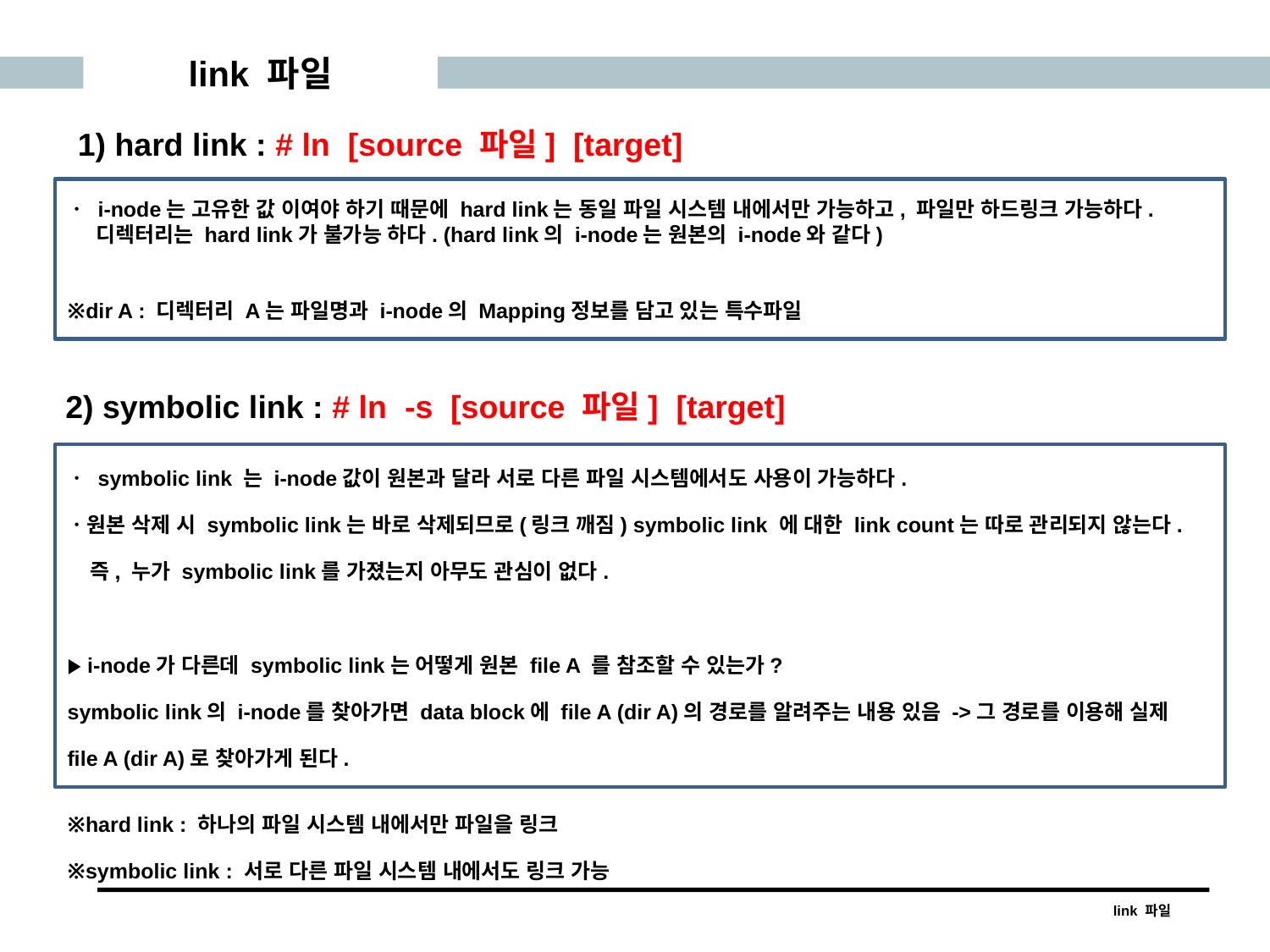

link 파일

1) hard link : # ln  [source 파일]  [target]
ㆍ i-node는 고유한 값 이여야 하기 때문에 hard link는 동일 파일 시스템 내에서만 가능하고, 파일만 하드링크 가능하다.
    디렉터리는 hard link가 불가능 하다. (hard link의 i-node는 원본의 i-node와 같다)

※ dir A : 디렉터리 A는 파일명과 i-node의 Mapping정보를 담고 있는 특수파일
2) symbolic link : # ln  -s  [source 파일]  [target]
ㆍ symbolic link 는 i-node값이 원본과 달라 서로 다른 파일 시스템에서도 사용이 가능하다.
ㆍ원본 삭제 시 symbolic link는 바로 삭제되므로(링크 깨짐) symbolic link 에 대한 link count는 따로 관리되지 않는다.
   즉, 누가 symbolic link를 가졌는지 아무도 관심이 없다.

▶ i-node가 다른데 symbolic link는 어떻게 원본 file A 를 참조할 수 있는가?
symbolic link의 i-node를 찾아가면 data block에 file A (dir A)의 경로를 알려주는 내용 있음 ->그 경로를 이용해 실제
file A (dir A)로 찾아가게 된다.
※ hard link : 하나의 파일 시스템 내에서만 파일을 링크
※ symbolic link : 서로 다른 파일 시스템 내에서도 링크 가능

link 파일